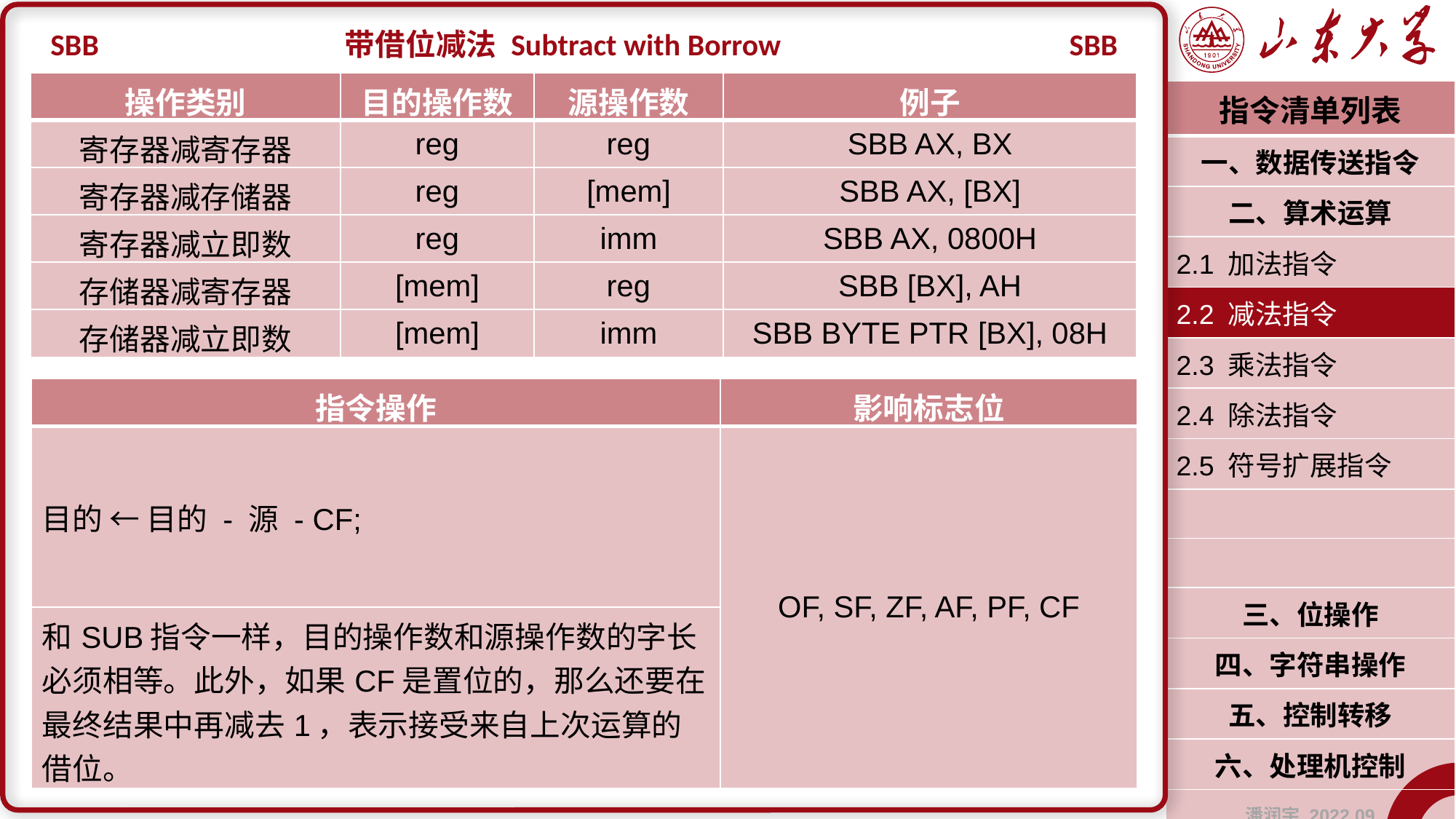

SBB
带借位减法 Subtract with Borrow
SBB
| 操作类别 | 目的操作数 | 源操作数 | 例子 |
| --- | --- | --- | --- |
| 寄存器减寄存器 | reg | reg | SBB AX, BX |
| 寄存器减存储器 | reg | [mem] | SBB AX, [BX] |
| 寄存器减立即数 | reg | imm | SBB AX, 0800H |
| 存储器减寄存器 | [mem] | reg | SBB [BX], AH |
| 存储器减立即数 | [mem] | imm | SBB BYTE PTR [BX], 08H |
| 指令清单列表 |
| --- |
| 一、数据传送指令 |
| 二、算术运算 |
| 2.1 加法指令 |
| 2.2 减法指令 |
| 2.3 乘法指令 |
| 2.4 除法指令 |
| 2.5 符号扩展指令 |
|  |
|  |
| 三、位操作 |
| 四、字符串操作 |
| 五、控制转移 |
| 六、处理机控制 |
| 潘润宇 2022.09 |
| 指令操作 | 影响标志位 |
| --- | --- |
| 目的 ← 目的 - 源 - CF; | OF, SF, ZF, AF, PF, CF |
| 和SUB指令一样，目的操作数和源操作数的字长必须相等。此外，如果CF是置位的，那么还要在最终结果中再减去1，表示接受来自上次运算的借位。 |  |